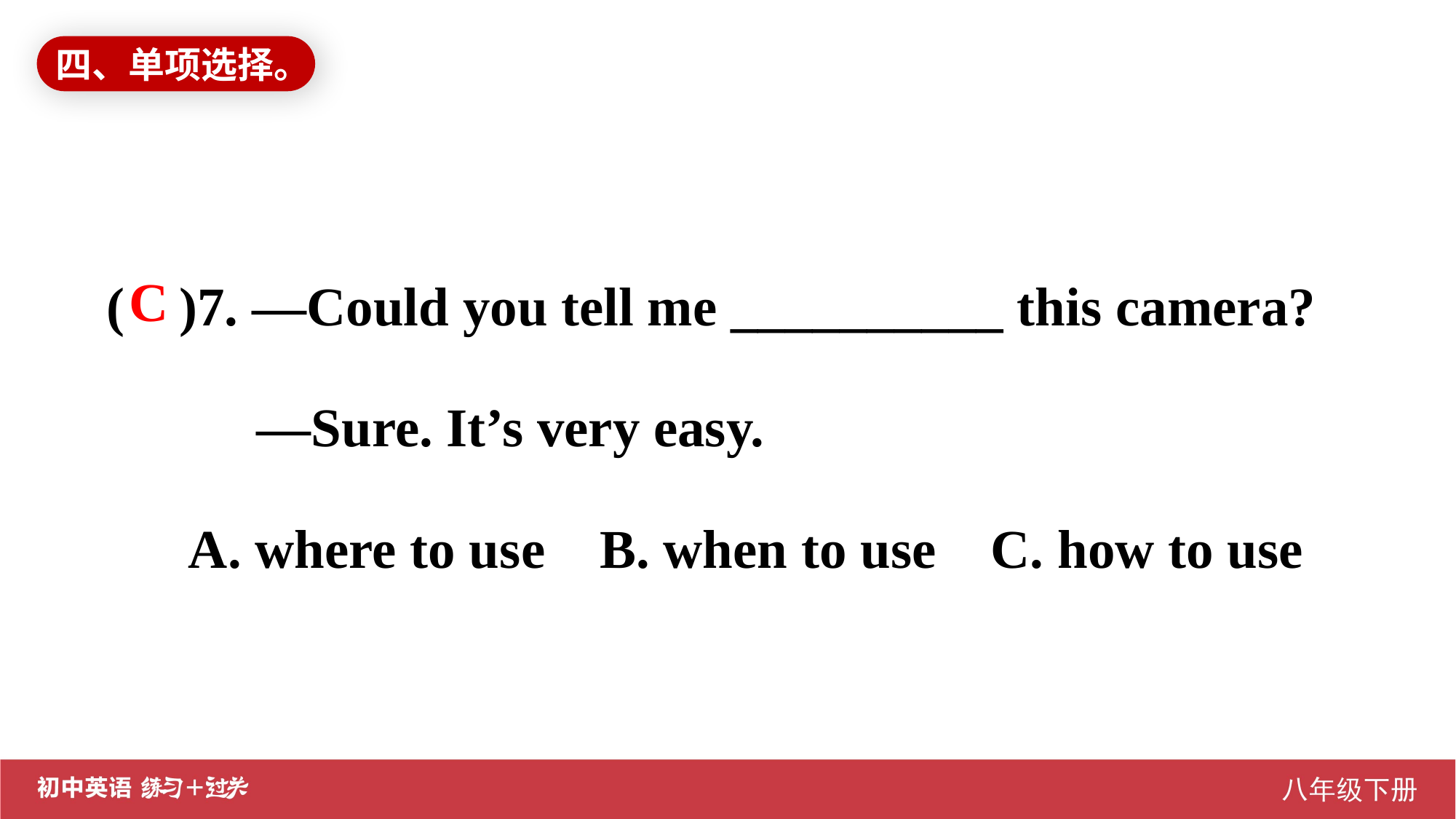

四、单项选择。
(    )7. —Could you tell me __________ this camera?
           —Sure. It’s very easy.
      A. where to use    B. when to use    C. how to use
C